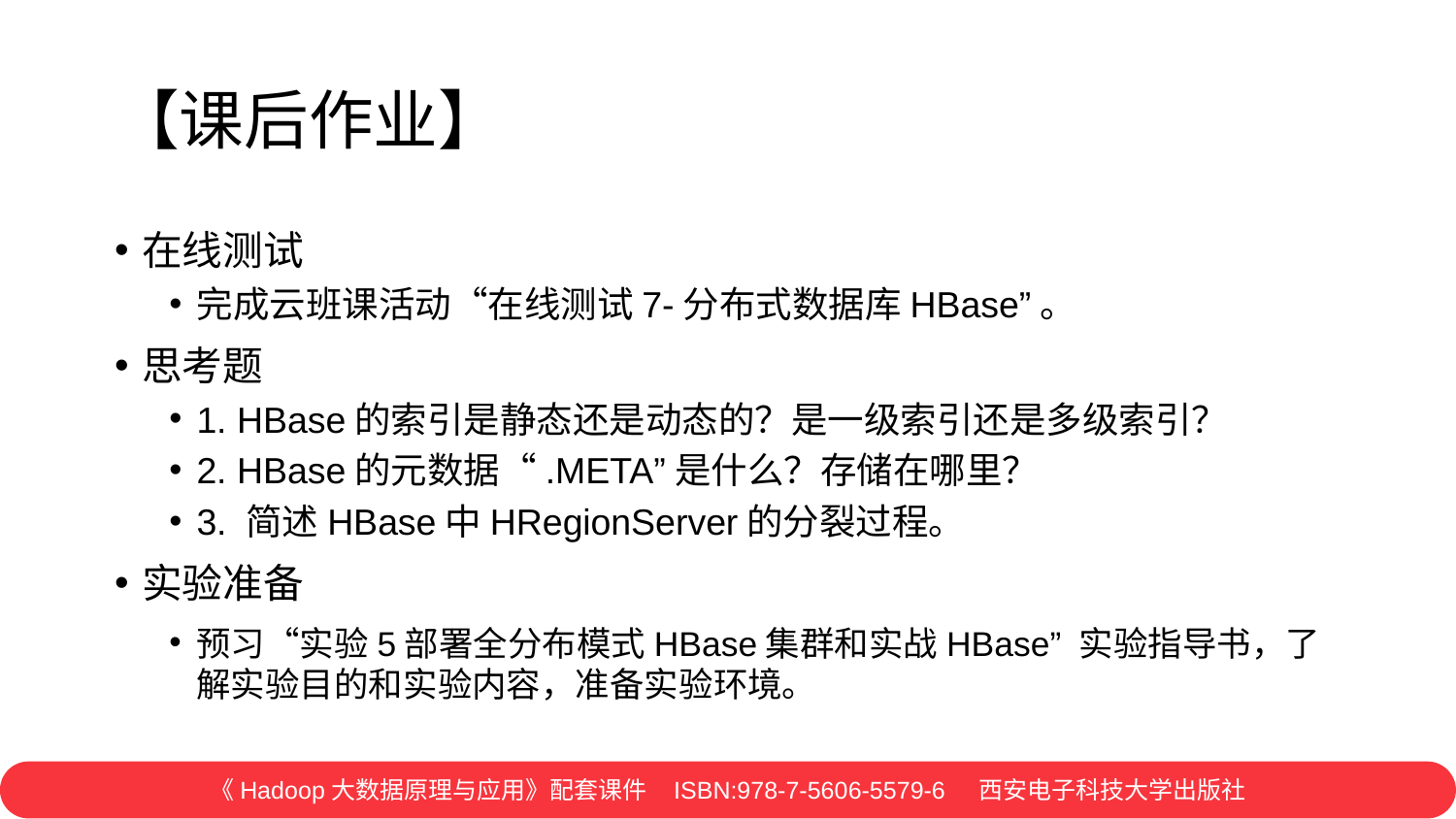

# 【课后作业】
在线测试
完成云班课活动“在线测试7-分布式数据库HBase”。
思考题
1. HBase的索引是静态还是动态的？是一级索引还是多级索引？
2. HBase的元数据“.META”是什么？存储在哪里？
3. 简述HBase中HRegionServer的分裂过程。
实验准备
预习“实验5部署全分布模式HBase集群和实战HBase” 实验指导书，了解实验目的和实验内容，准备实验环境。